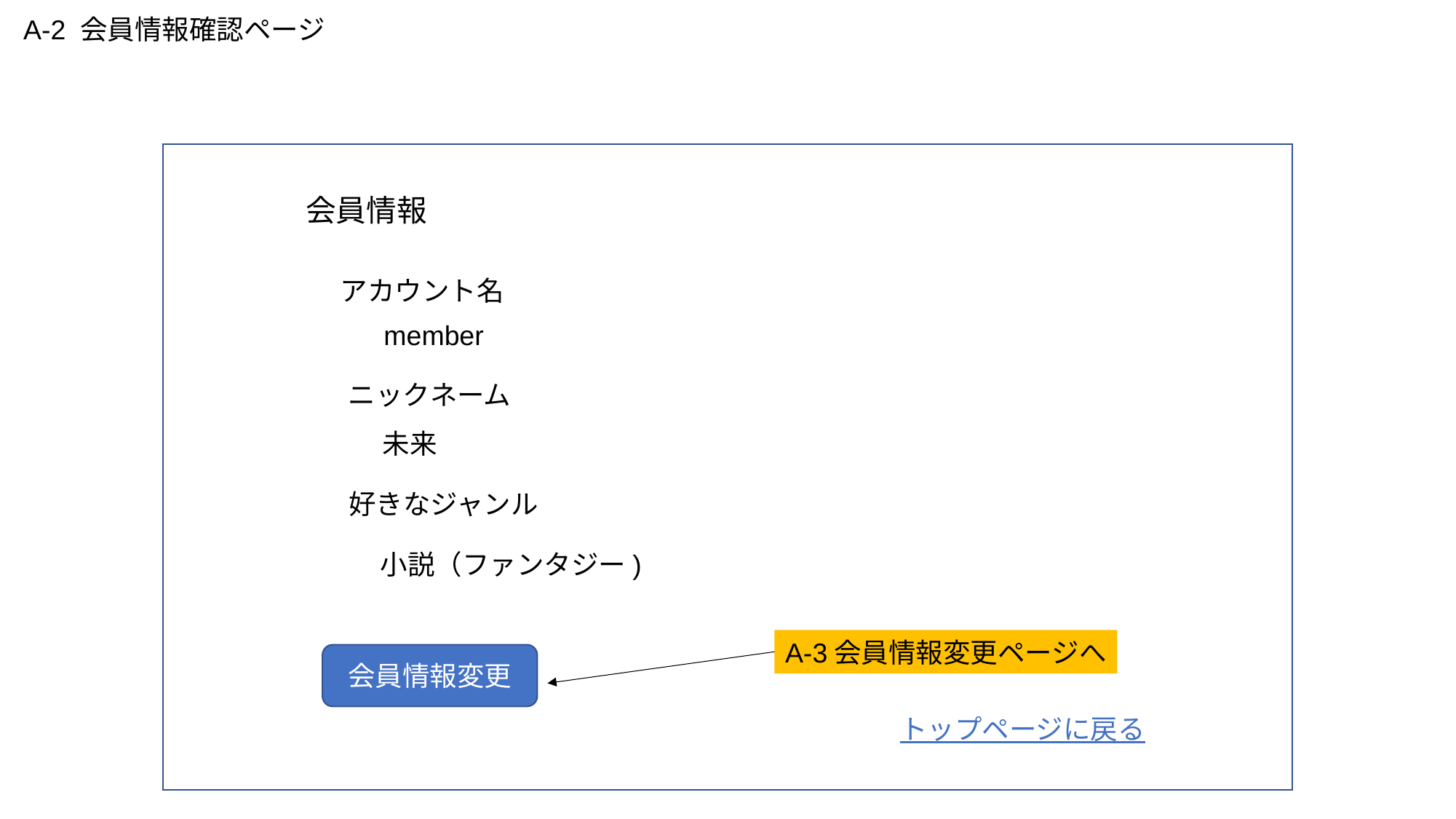

A-2 会員情報確認ページ

会員情報
アカウント名
member
ニックネーム
未来
好きなジャンル
小説（ファンタジー)
A-3会員情報変更ページへ
会員情報変更
トップページに戻る